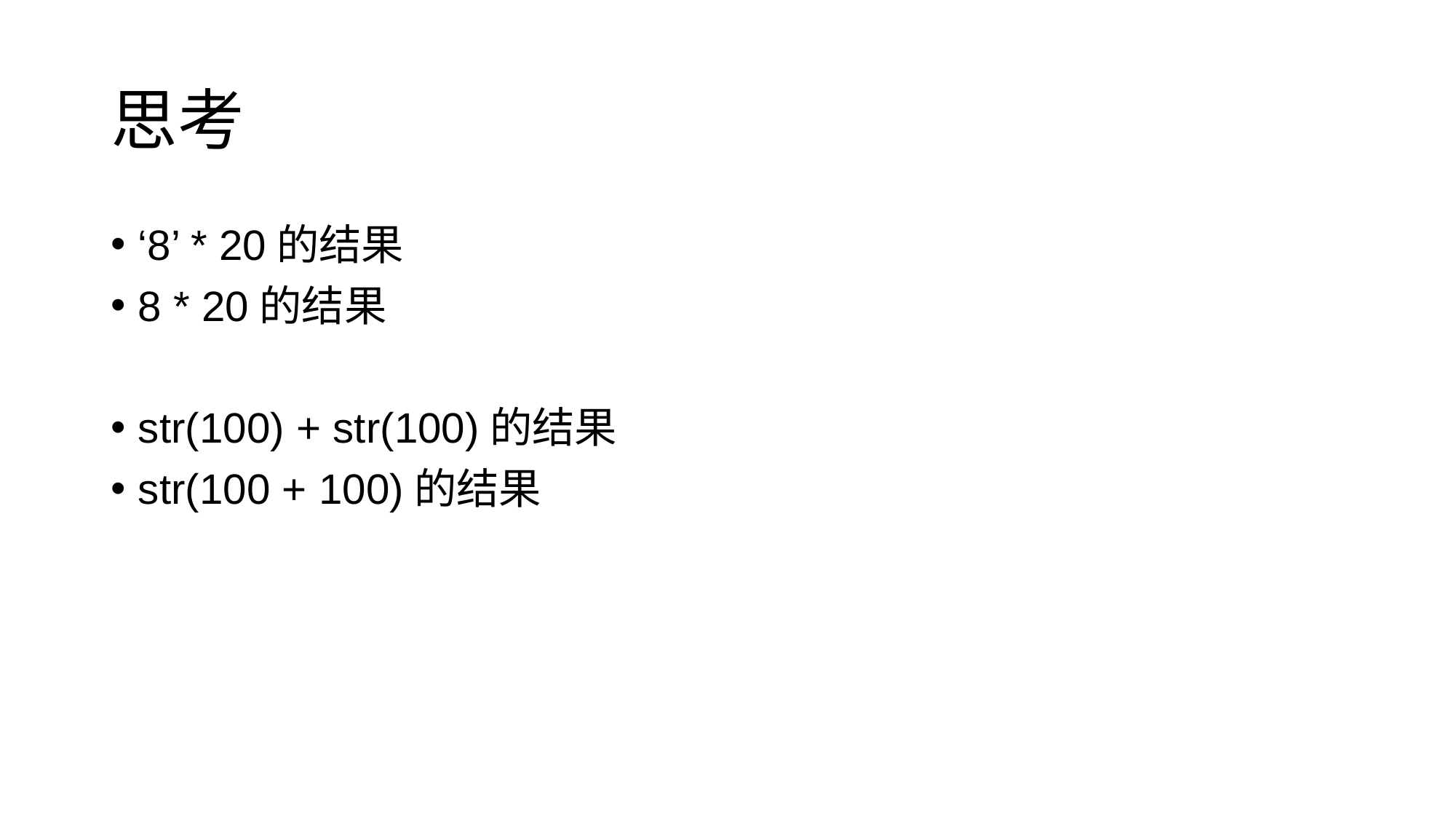

# 思考
‘8’ * 20的结果
8 * 20的结果

str(100) + str(100)的结果
str(100 + 100)的结果